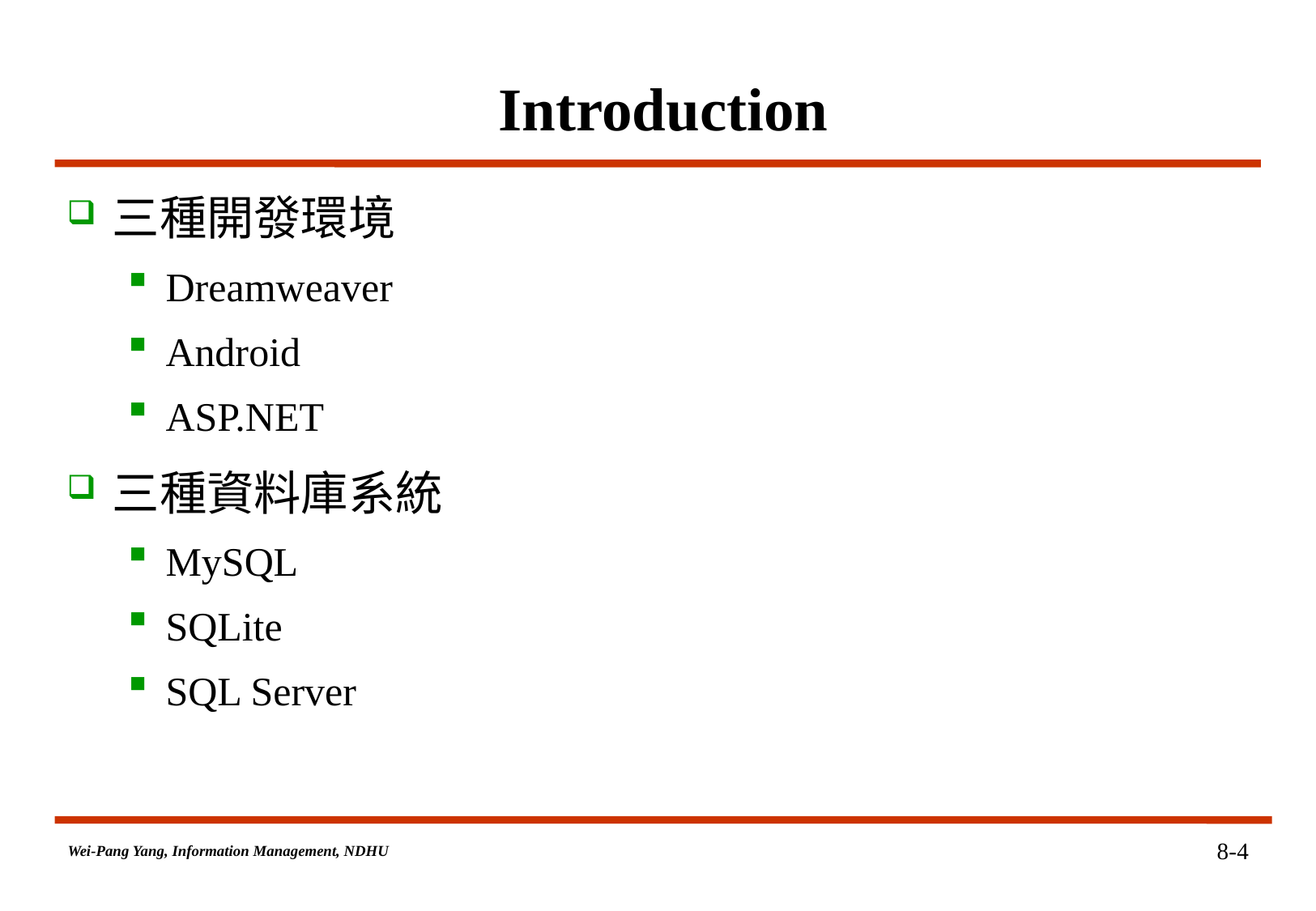

# Introduction
三種開發環境
Dreamweaver
Android
ASP.NET
三種資料庫系統
MySQL
SQLite
SQL Server

8-4